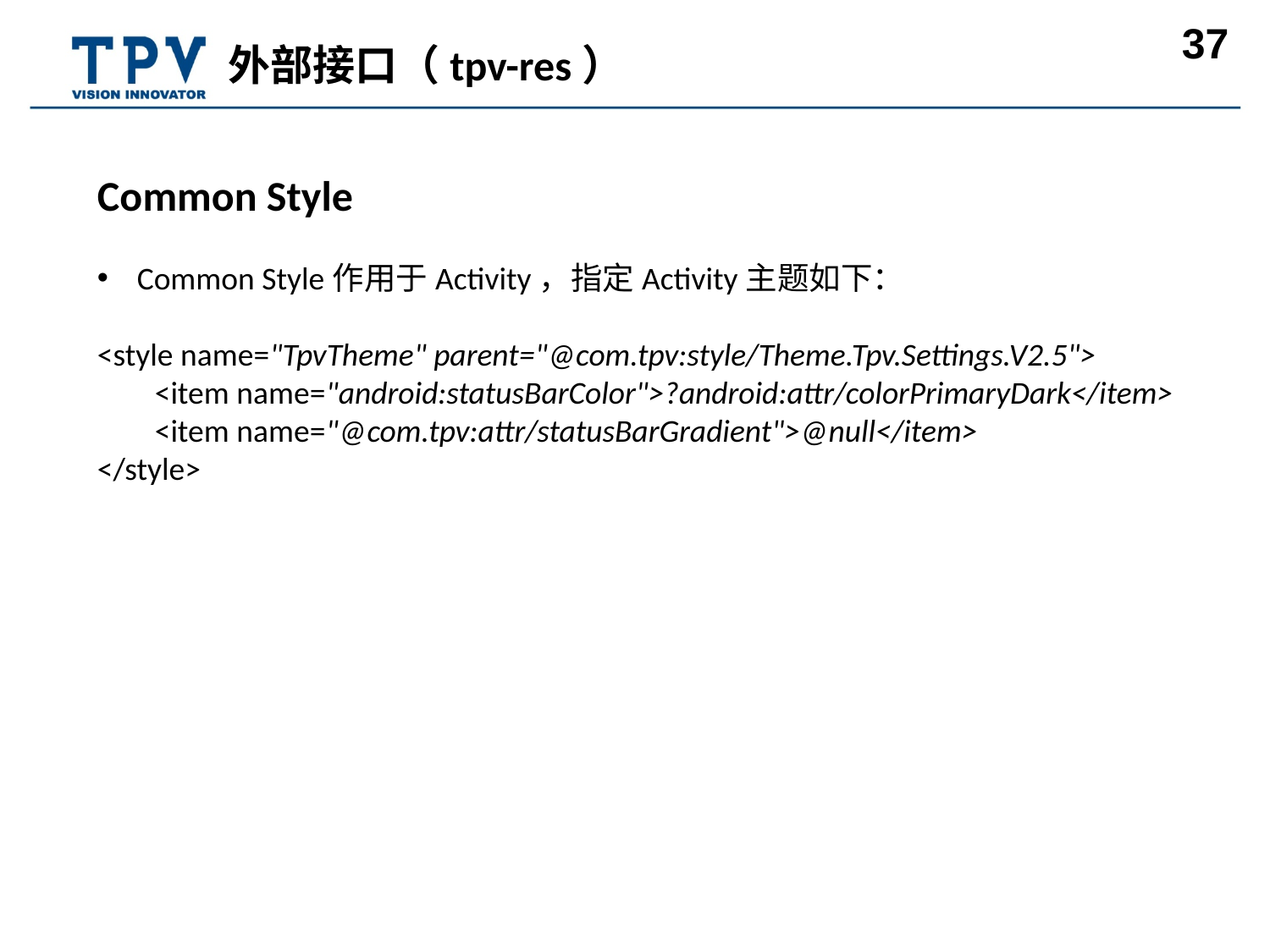

外部接口（tpv-res）
Common Style

Common Style作用于Activity，指定Activity主题如下：

<style name="TpvTheme" parent="@com.tpv:style/Theme.Tpv.Settings.V2.5">
        <item name="android:statusBarColor">?android:attr/colorPrimaryDark</item>
        <item name="@com.tpv:attr/statusBarGradient">@null</item>
</style>